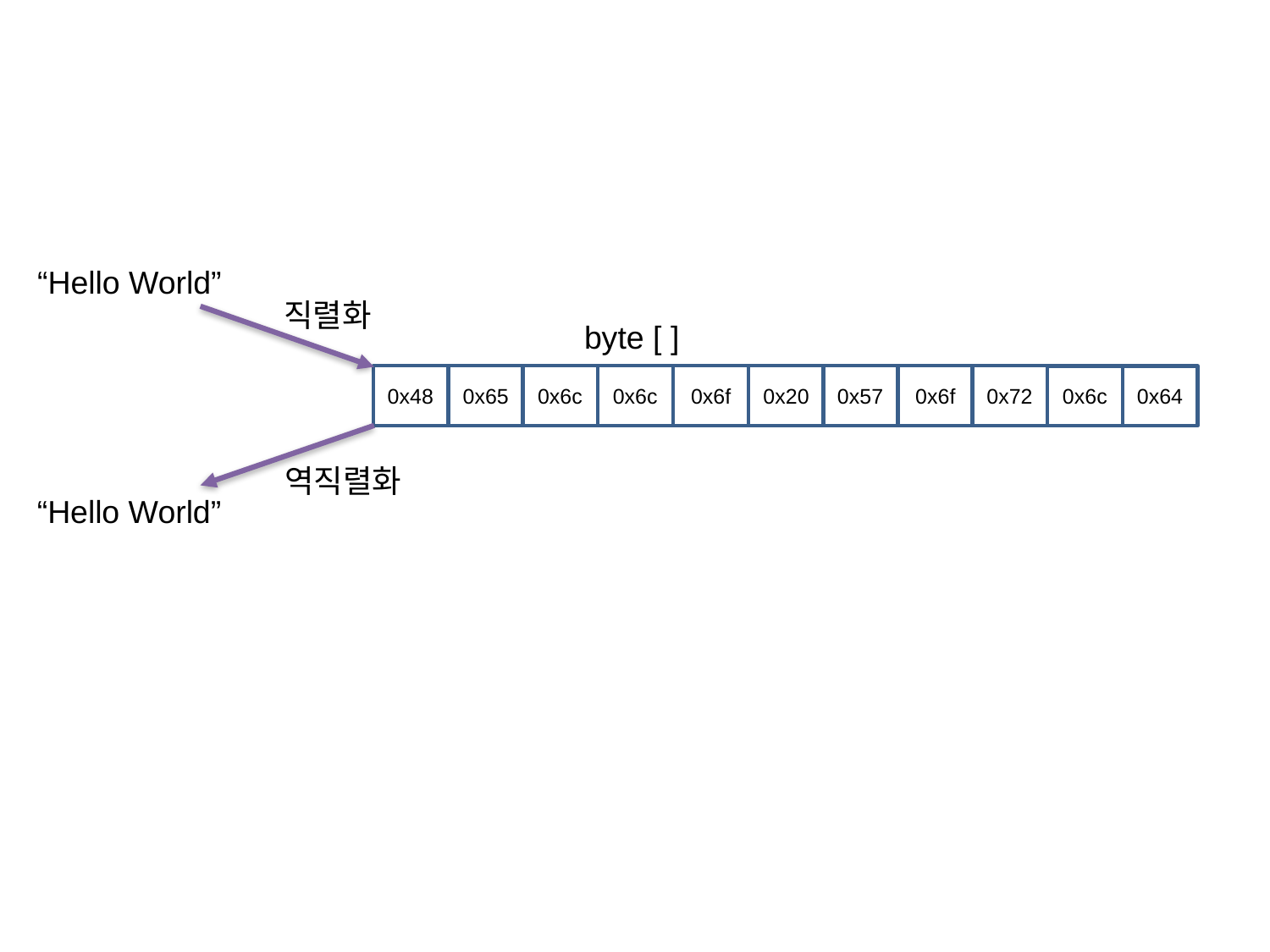

“Hello World”
직렬화
byte [ ]
0x48
0x65
0x6c
0x6c
0x6f
0x20
0x57
0x6f
0x72
0x6c
0x64
역직렬화
“Hello World”